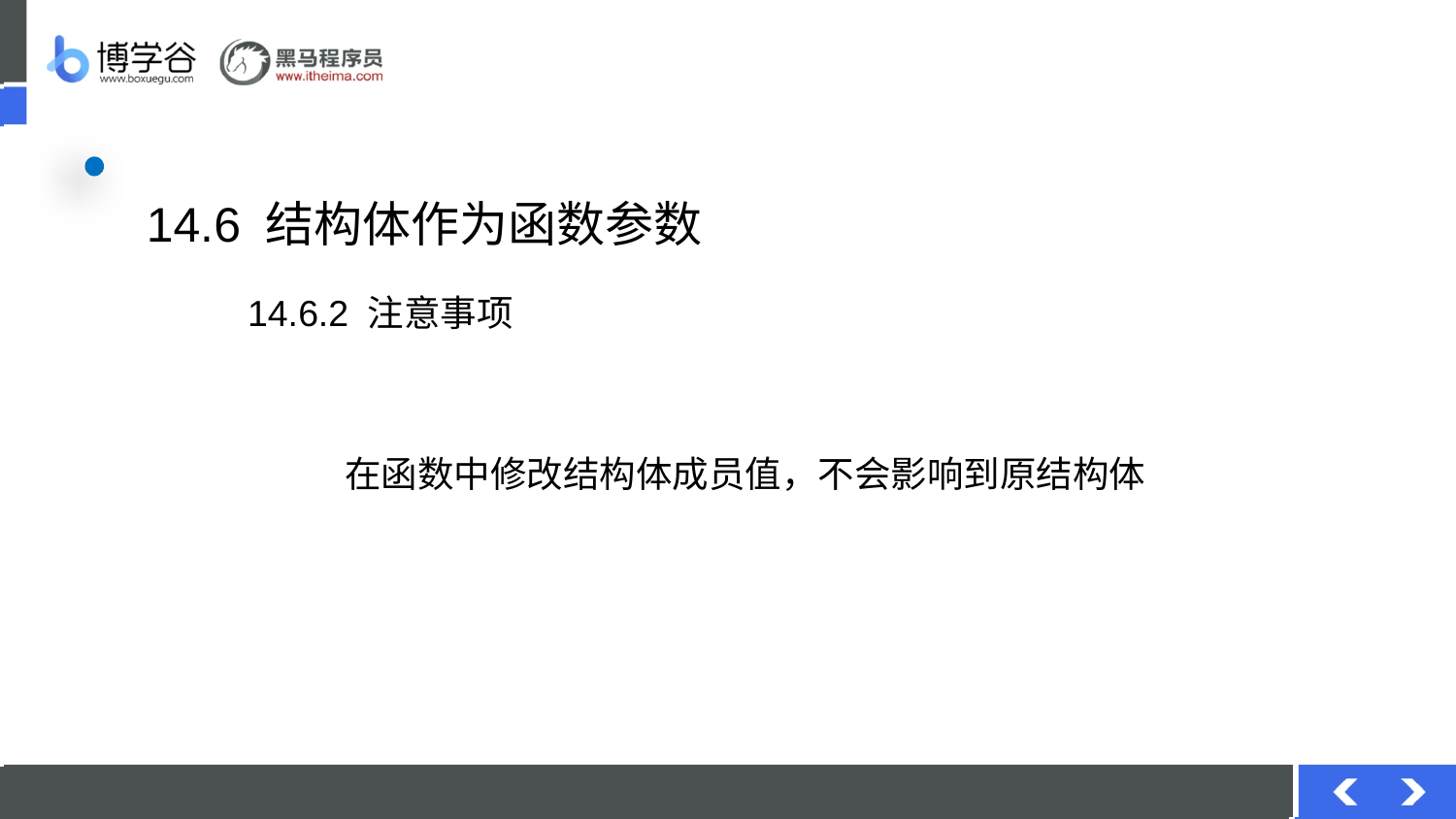

# 14.6 结构体作为函数参数
14.6.2 注意事项
在函数中修改结构体成员值，不会影响到原结构体